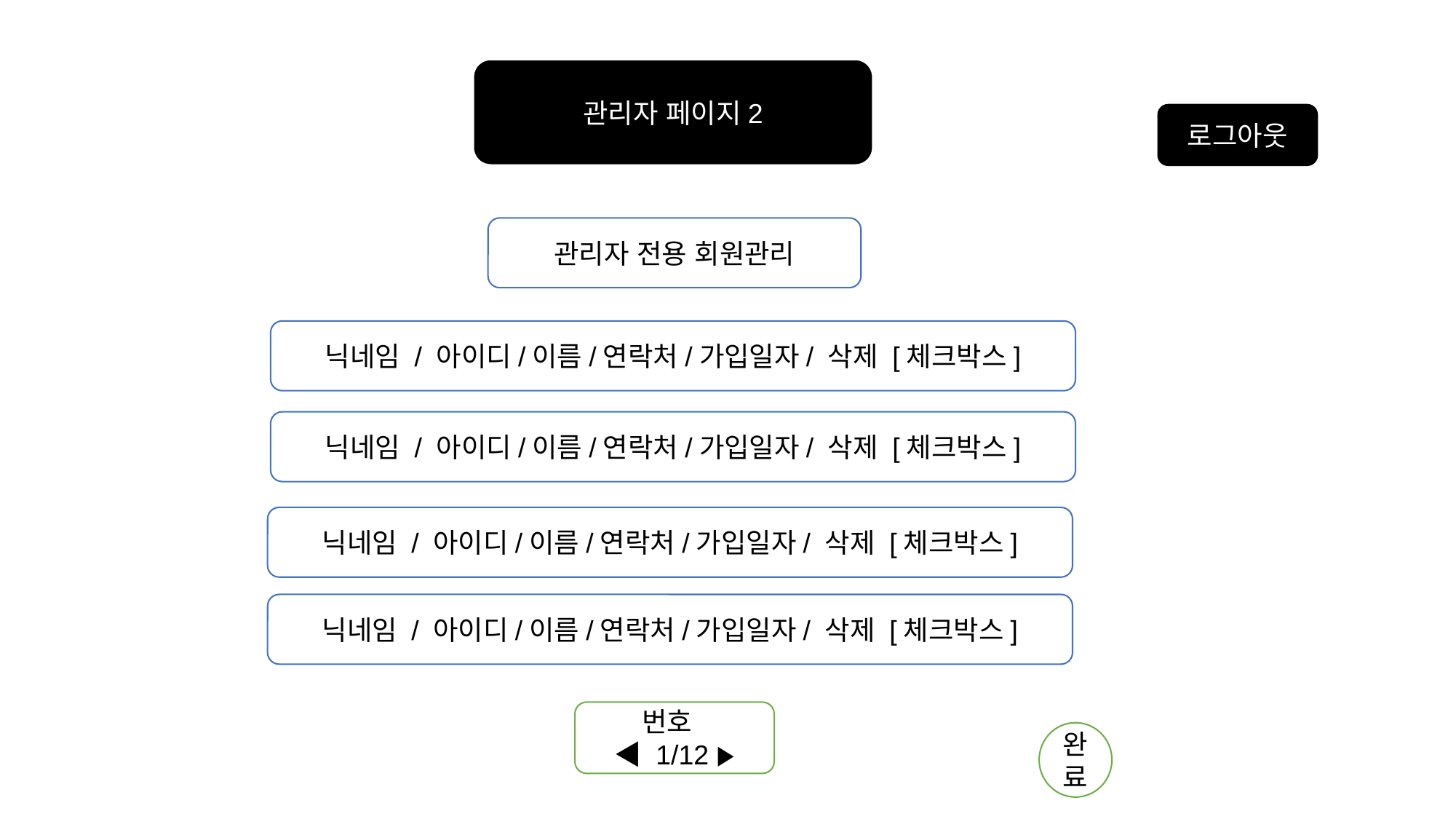

관리자 페이지2
로그아웃
관리자 전용 회원관리
닉네임 / 아이디/이름/연락처/가입일자/ 삭제 [체크박스]
닉네임 / 아이디/이름/연락처/가입일자/ 삭제 [체크박스]
닉네임 / 아이디/이름/연락처/가입일자/ 삭제 [체크박스]
닉네임 / 아이디/이름/연락처/가입일자/ 삭제 [체크박스]
번호
◀ 1/12 ▶
완료